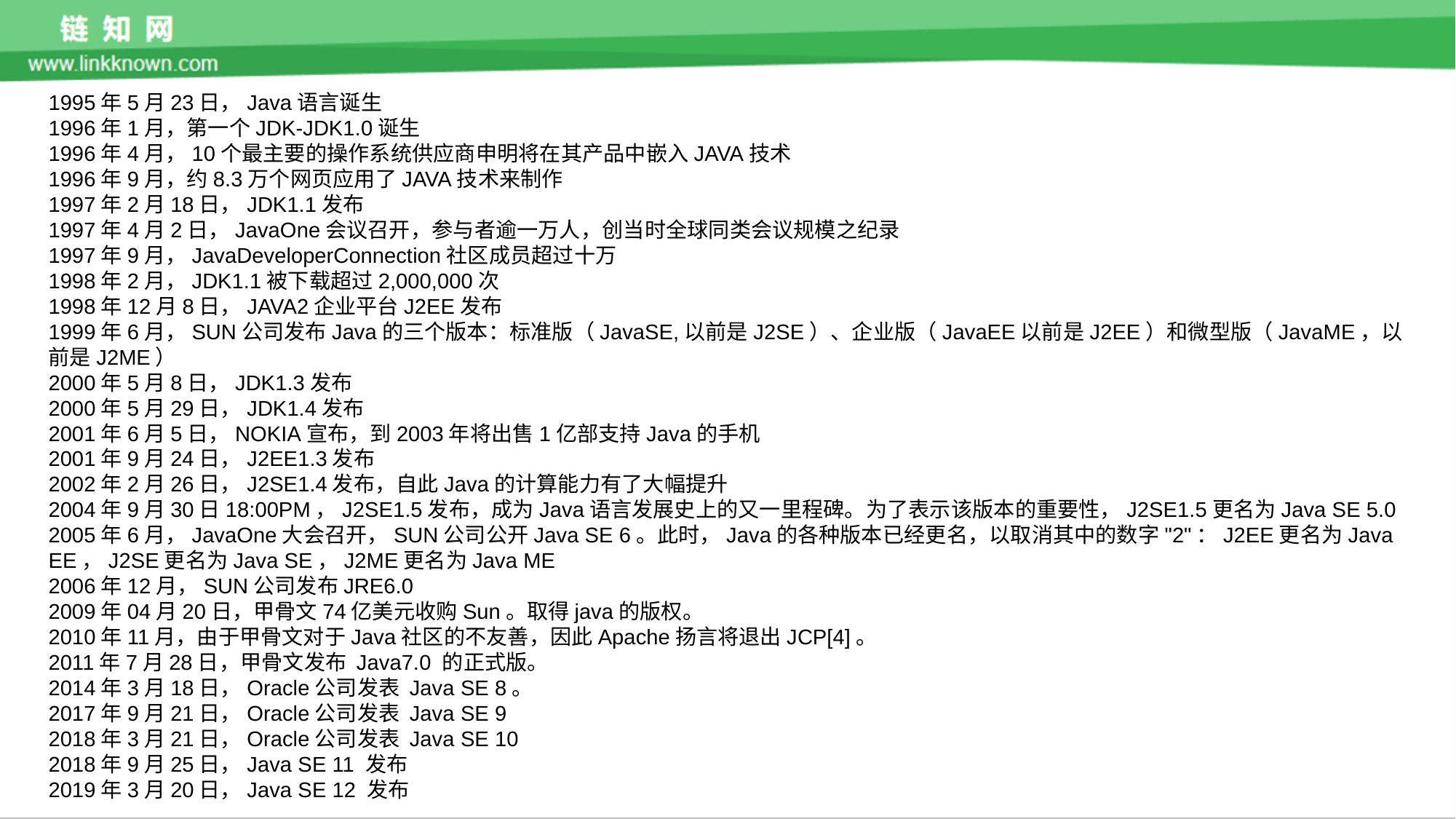

1995年5月23日，Java语言诞生
1996年1月，第一个JDK-JDK1.0诞生
1996年4月，10个最主要的操作系统供应商申明将在其产品中嵌入JAVA技术
1996年9月，约8.3万个网页应用了JAVA技术来制作
1997年2月18日，JDK1.1发布
1997年4月2日，JavaOne会议召开，参与者逾一万人，创当时全球同类会议规模之纪录
1997年9月，JavaDeveloperConnection社区成员超过十万
1998年2月，JDK1.1被下载超过2,000,000次
1998年12月8日，JAVA2企业平台J2EE发布
1999年6月，SUN公司发布Java的三个版本：标准版（JavaSE,以前是J2SE）、企业版（JavaEE以前是J2EE）和微型版（JavaME，以前是J2ME）
2000年5月8日，JDK1.3发布
2000年5月29日，JDK1.4发布
2001年6月5日，NOKIA宣布，到2003年将出售1亿部支持Java的手机
2001年9月24日，J2EE1.3发布
2002年2月26日，J2SE1.4发布，自此Java的计算能力有了大幅提升
2004年9月30日18:00PM，J2SE1.5发布，成为Java语言发展史上的又一里程碑。为了表示该版本的重要性，J2SE1.5更名为Java SE 5.0
2005年6月，JavaOne大会召开，SUN公司公开Java SE 6。此时，Java的各种版本已经更名，以取消其中的数字"2"：J2EE更名为Java EE，J2SE更名为Java SE，J2ME更名为Java ME
2006年12月，SUN公司发布JRE6.0
2009年04月20日，甲骨文74亿美元收购Sun。取得java的版权。
2010年11月，由于甲骨文对于Java社区的不友善，因此Apache扬言将退出JCP[4]。
2011年7月28日，甲骨文发布 Java7.0 的正式版。
2014年3月18日，Oracle公司发表 Java SE 8。
2017年9月21日，Oracle公司发表 Java SE 9
2018年3月21日，Oracle公司发表 Java SE 10
2018年9月25日，Java SE 11 发布
2019年3月20日，Java SE 12 发布